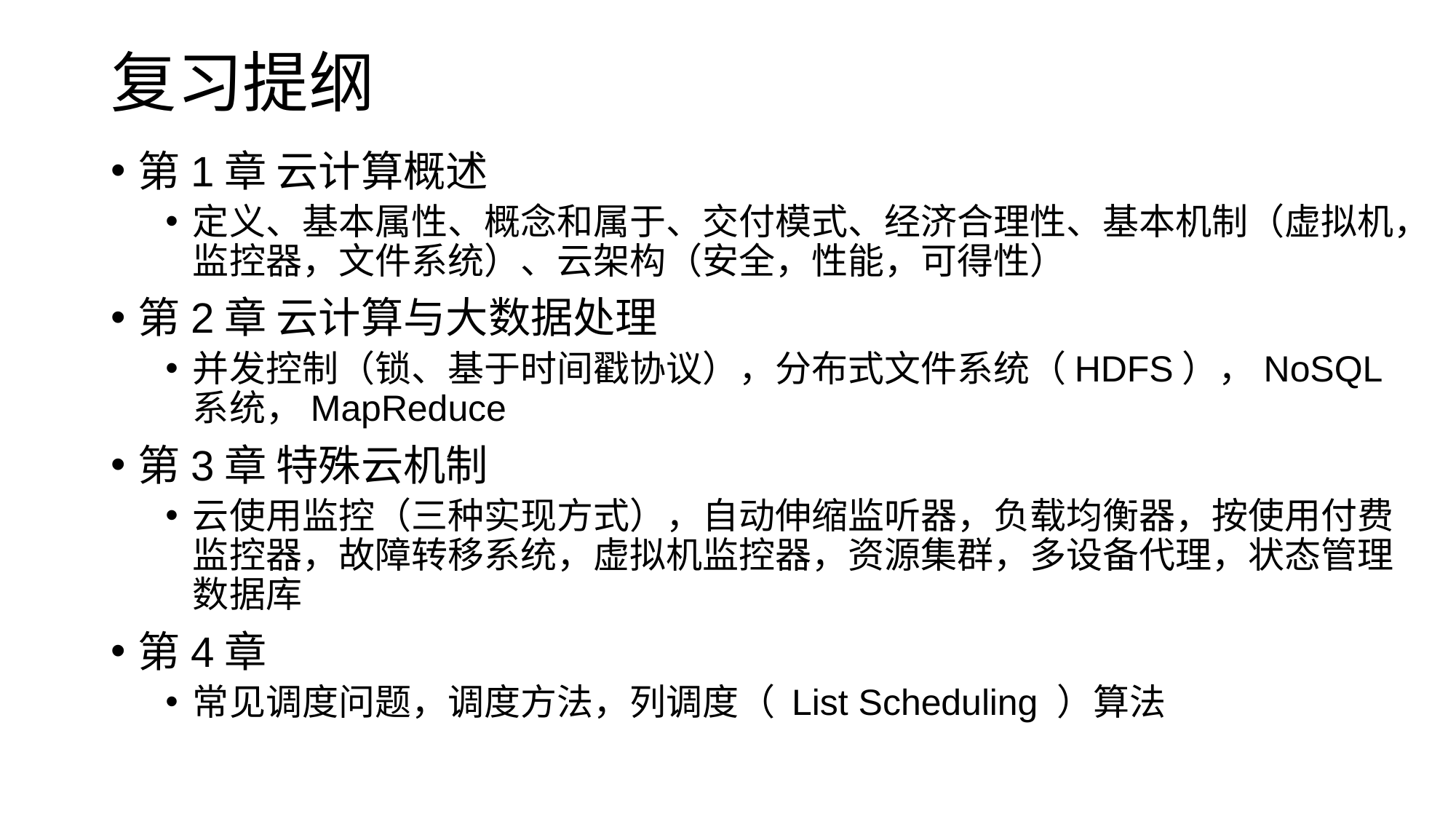

# 复习提纲
第1章 云计算概述
定义、基本属性、概念和属于、交付模式、经济合理性、基本机制（虚拟机，监控器，文件系统）、云架构（安全，性能，可得性）
第2章 云计算与大数据处理
并发控制（锁、基于时间戳协议），分布式文件系统（HDFS），NoSQL系统，MapReduce
第3章 特殊云机制
云使用监控（三种实现方式），自动伸缩监听器，负载均衡器，按使用付费监控器，故障转移系统，虚拟机监控器，资源集群，多设备代理，状态管理数据库
第4章
常见调度问题，调度方法，列调度（ List Scheduling ）算法